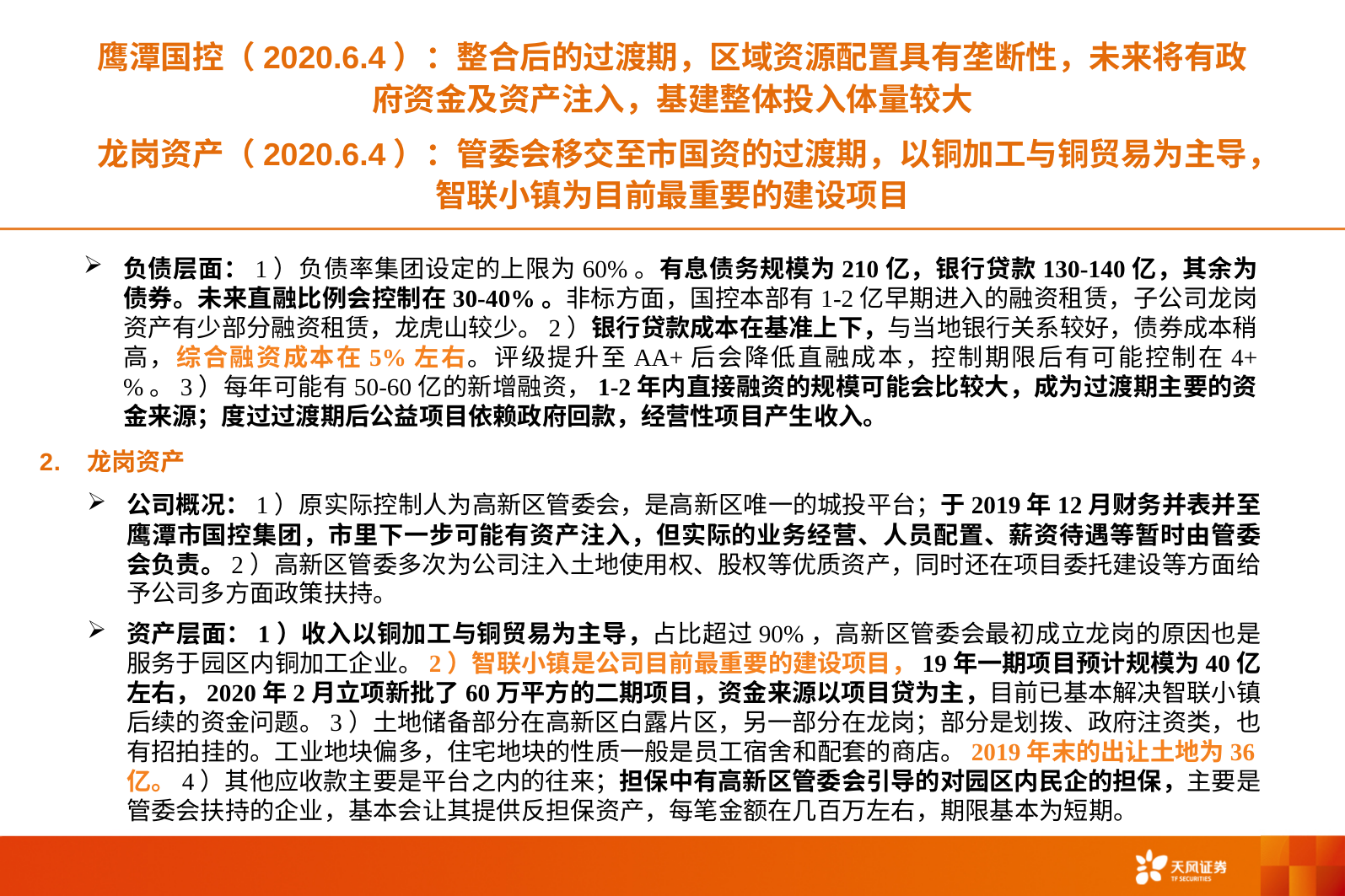

鹰潭国控（2020.6.4）：整合后的过渡期，区域资源配置具有垄断性，未来将有政府资金及资产注入，基建整体投入体量较大
龙岗资产（2020.6.4）：管委会移交至市国资的过渡期，以铜加工与铜贸易为主导，智联小镇为目前最重要的建设项目
负债层面：1）负债率集团设定的上限为60%。有息债务规模为210亿，银行贷款130-140亿，其余为债券。未来直融比例会控制在30-40%。非标方面，国控本部有1-2亿早期进入的融资租赁，子公司龙岗资产有少部分融资租赁，龙虎山较少。2）银行贷款成本在基准上下，与当地银行关系较好，债券成本稍高，综合融资成本在5%左右。评级提升至AA+后会降低直融成本，控制期限后有可能控制在4+%。3）每年可能有50-60亿的新增融资，1-2年内直接融资的规模可能会比较大，成为过渡期主要的资金来源；度过过渡期后公益项目依赖政府回款，经营性项目产生收入。
龙岗资产
公司概况：1）原实际控制人为高新区管委会，是高新区唯一的城投平台；于2019年12月财务并表并至鹰潭市国控集团，市里下一步可能有资产注入，但实际的业务经营、人员配置、薪资待遇等暂时由管委会负责。2）高新区管委多次为公司注入土地使用权、股权等优质资产，同时还在项目委托建设等方面给予公司多方面政策扶持。
资产层面：1）收入以铜加工与铜贸易为主导，占比超过90%，高新区管委会最初成立龙岗的原因也是服务于园区内铜加工企业。2）智联小镇是公司目前最重要的建设项目，19年一期项目预计规模为40亿左右，2020年2月立项新批了60万平方的二期项目，资金来源以项目贷为主，目前已基本解决智联小镇后续的资金问题。3）土地储备部分在高新区白露片区，另一部分在龙岗；部分是划拨、政府注资类，也有招拍挂的。工业地块偏多，住宅地块的性质一般是员工宿舍和配套的商店。2019年末的出让土地为36亿。4）其他应收款主要是平台之内的往来；担保中有高新区管委会引导的对园区内民企的担保，主要是管委会扶持的企业，基本会让其提供反担保资产，每笔金额在几百万左右，期限基本为短期。
10